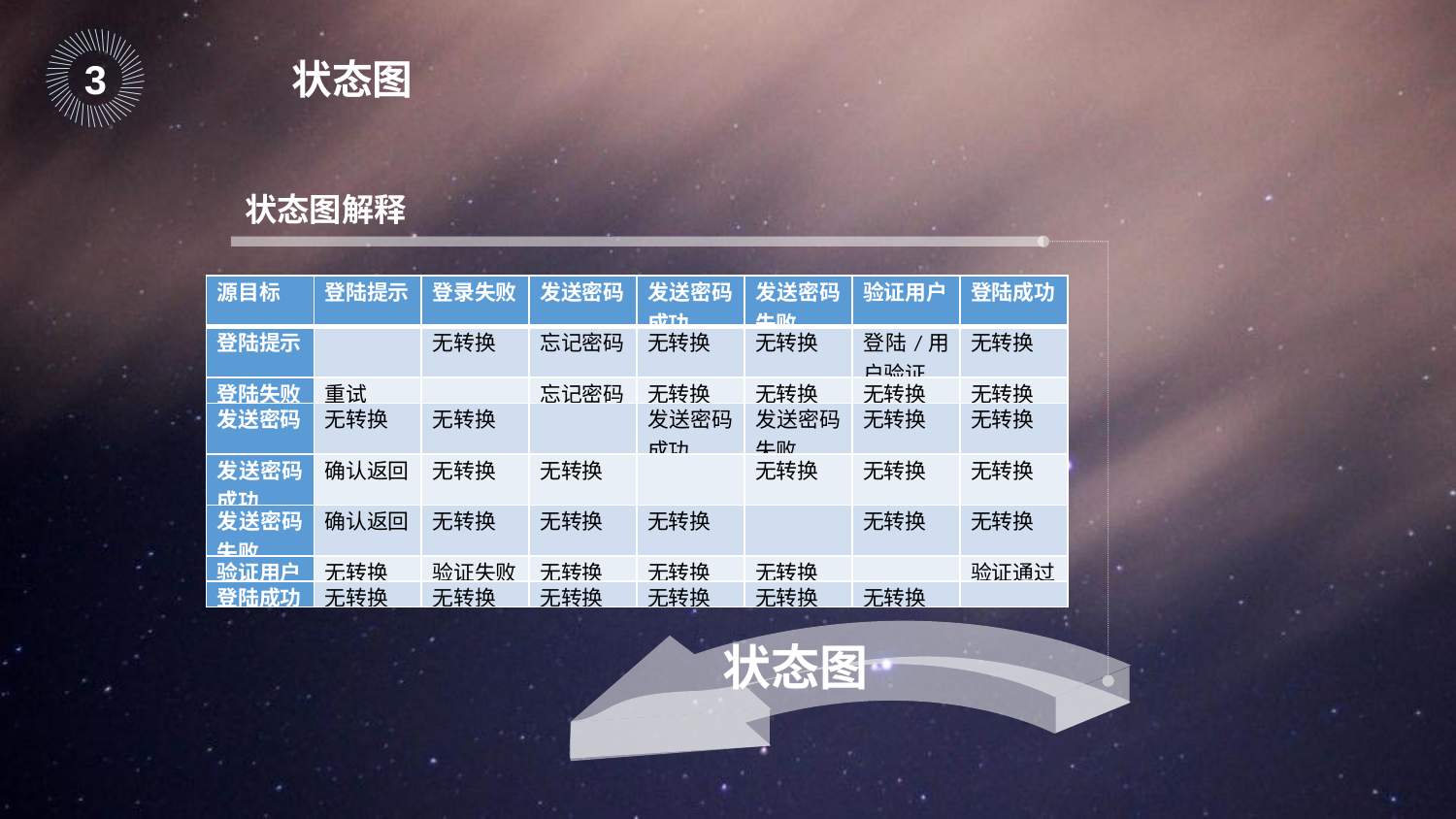

｜
｜
｜
｜
｜
｜
｜
｜
｜
｜
｜
｜
｜
｜
｜
｜
｜
｜
｜
｜
｜
｜
｜
｜
｜
｜
｜
｜
｜
｜
｜
｜
｜
｜
｜
｜
｜
｜
｜
｜
｜
｜
｜
｜
｜
｜
3
状态图
状态图解释

| 源目标 | 登陆提示 | 登录失败 | 发送密码 | 发送密码成功 | 发送密码失败 | 验证用户 | 登陆成功 |
| --- | --- | --- | --- | --- | --- | --- | --- |
| 登陆提示 |  | 无转换 | 忘记密码 | 无转换 | 无转换 | 登陆/用户验证 | 无转换 |
| 登陆失败 | 重试 |  | 忘记密码 | 无转换 | 无转换 | 无转换 | 无转换 |
| 发送密码 | 无转换 | 无转换 |  | 发送密码成功 | 发送密码失败 | 无转换 | 无转换 |
| 发送密码成功 | 确认返回 | 无转换 | 无转换 |  | 无转换 | 无转换 | 无转换 |
| 发送密码失败 | 确认返回 | 无转换 | 无转换 | 无转换 |  | 无转换 | 无转换 |
| 验证用户 | 无转换 | 验证失败 | 无转换 | 无转换 | 无转换 |  | 验证通过 |
| 登陆成功 | 无转换 | 无转换 | 无转换 | 无转换 | 无转换 | 无转换 |  |

状态图